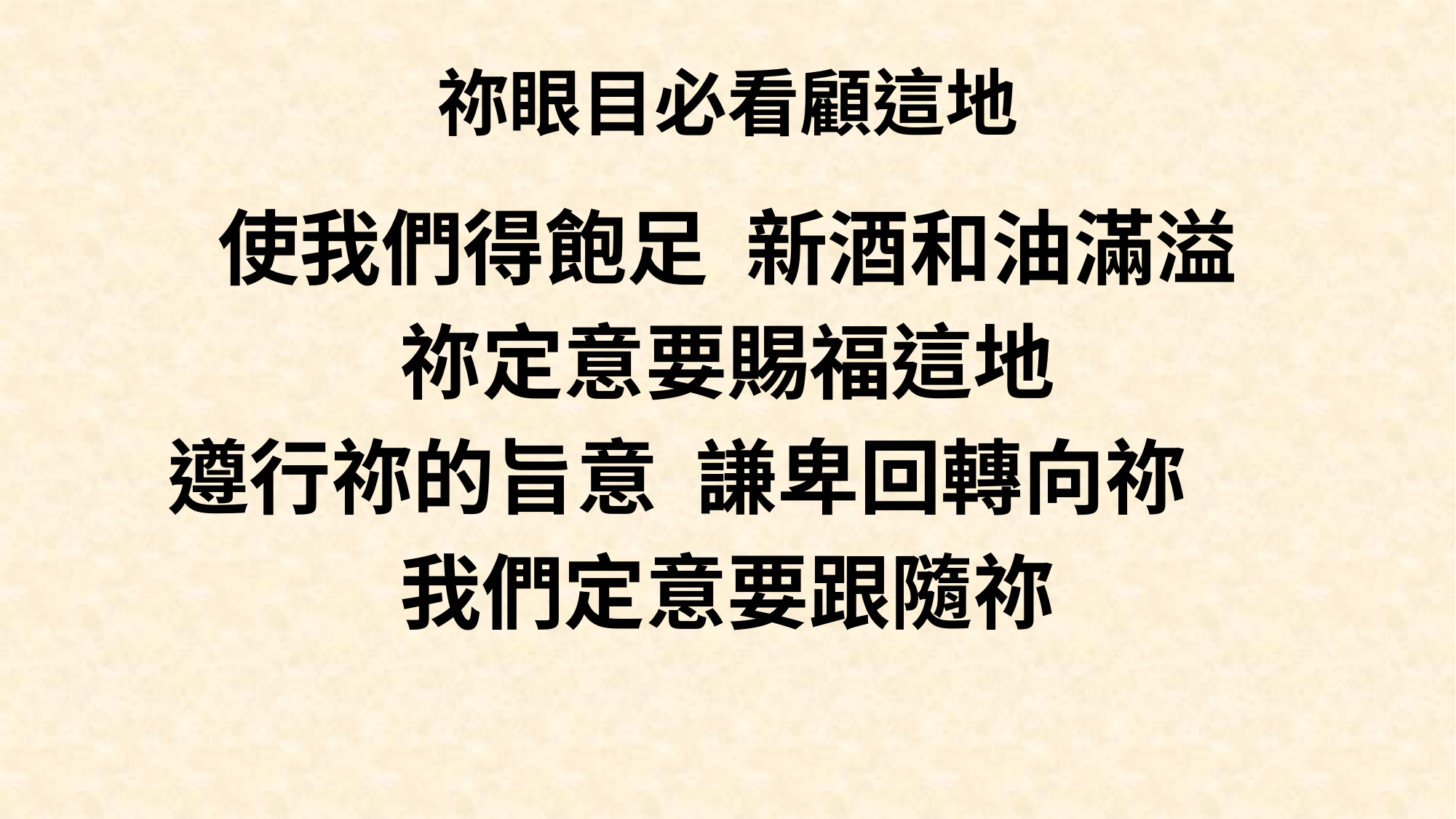

# 祢眼目必看顧這地
使我們得飽足  新酒和油滿溢
祢定意要賜福這地
遵行祢的旨意  謙卑回轉向祢
我們定意要跟隨祢